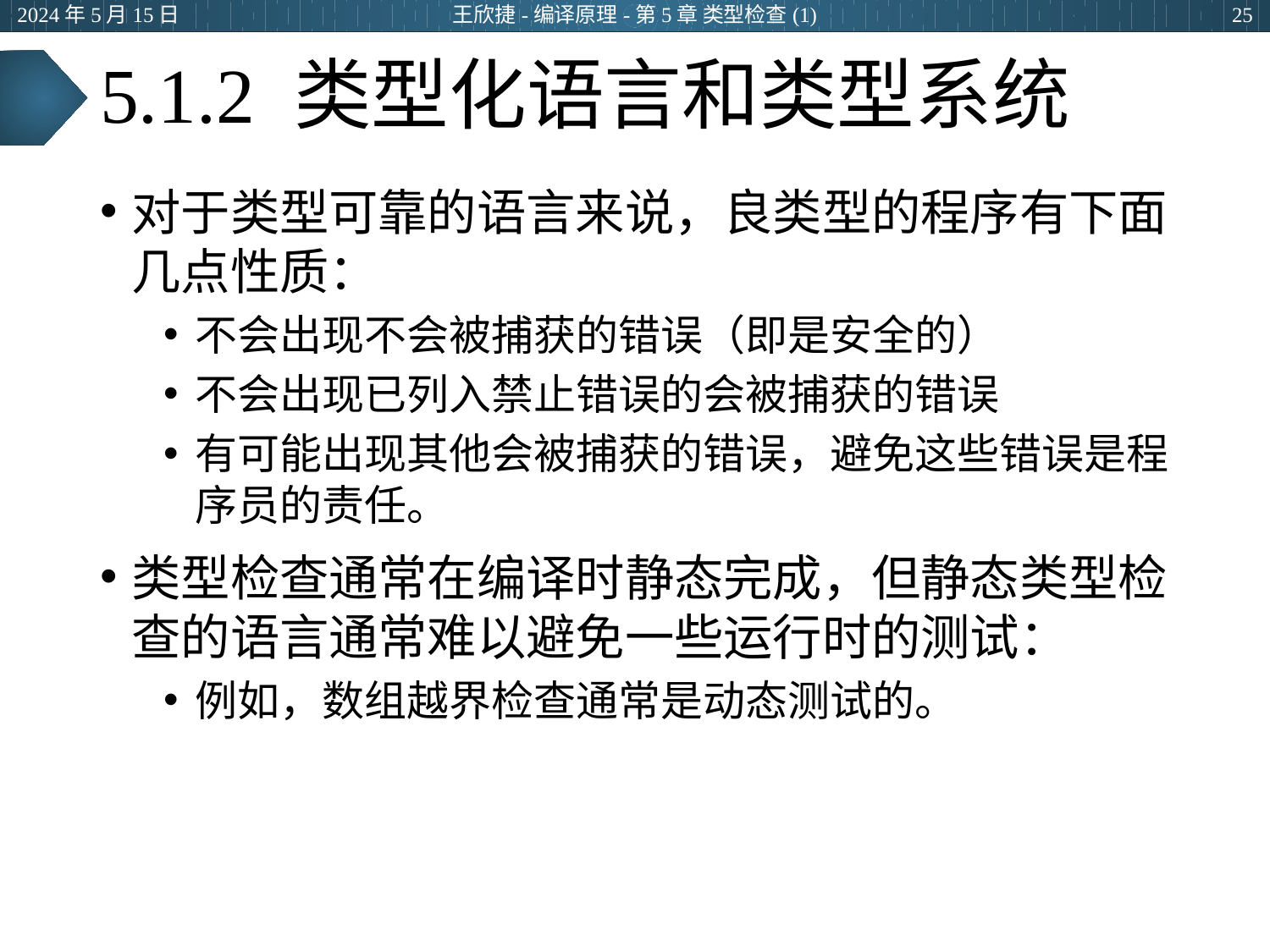

2024年5月15日
王欣捷-编译原理-第5章 类型检查(1)
25
# 5.1.2 类型化语言和类型系统
对于类型可靠的语言来说，良类型的程序有下面几点性质：
不会出现不会被捕获的错误（即是安全的）
不会出现已列入禁止错误的会被捕获的错误
有可能出现其他会被捕获的错误，避免这些错误是程序员的责任。
类型检查通常在编译时静态完成，但静态类型检查的语言通常难以避免一些运行时的测试：
例如，数组越界检查通常是动态测试的。